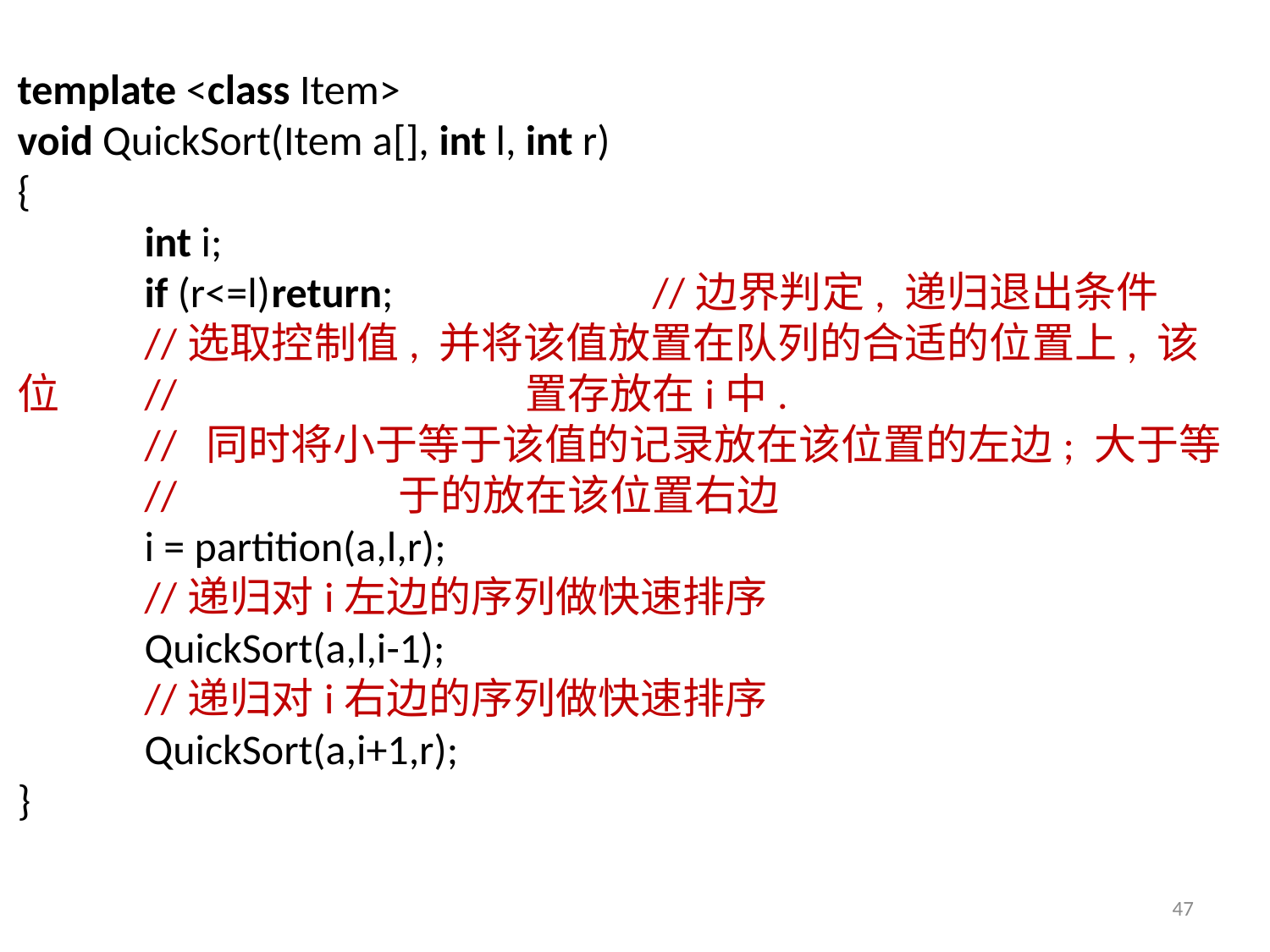

template <class Item>
void QuickSort(Item a[], int l, int r)
{
	int i;
	if (r<=l)	return;			//边界判定, 递归退出条件
	//选取控制值, 并将该值放置在队列的合适的位置上, 该位	//			置存放在i中.
	//  同时将小于等于该值的记录放在该位置的左边; 大于等	//		于的放在该位置右边
	i = partition(a,l,r);
	//递归对i左边的序列做快速排序
	QuickSort(a,l,i-1);
	//递归对i右边的序列做快速排序
	QuickSort(a,i+1,r);
}
47